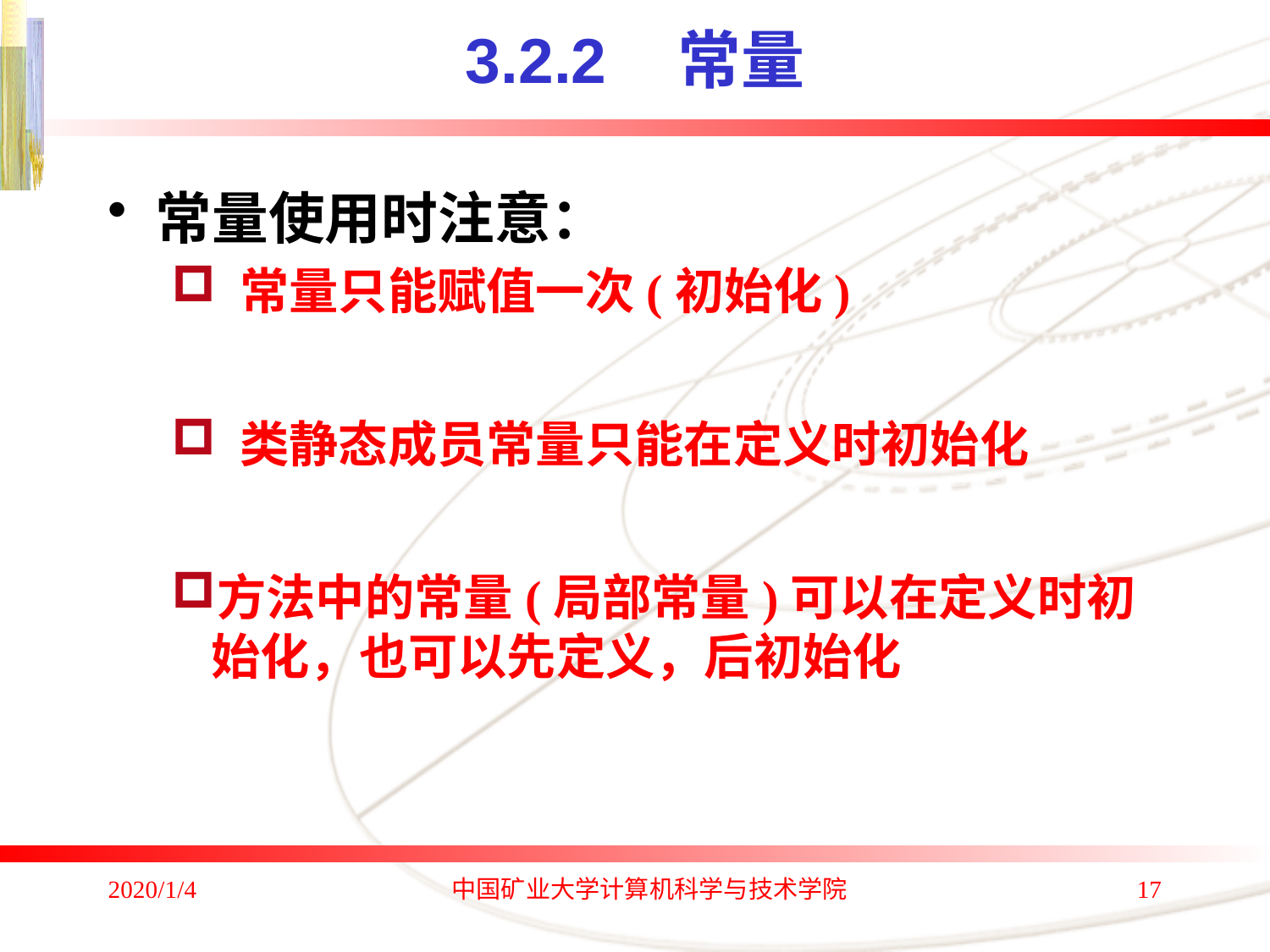

# 3.2.2   常量
常量使用时注意：
 常量只能赋值一次(初始化)

 类静态成员常量只能在定义时初始化

方法中的常量(局部常量)可以在定义时初始化，也可以先定义，后初始化

2020/1/4
中国矿业大学计算机科学与技术学院
17